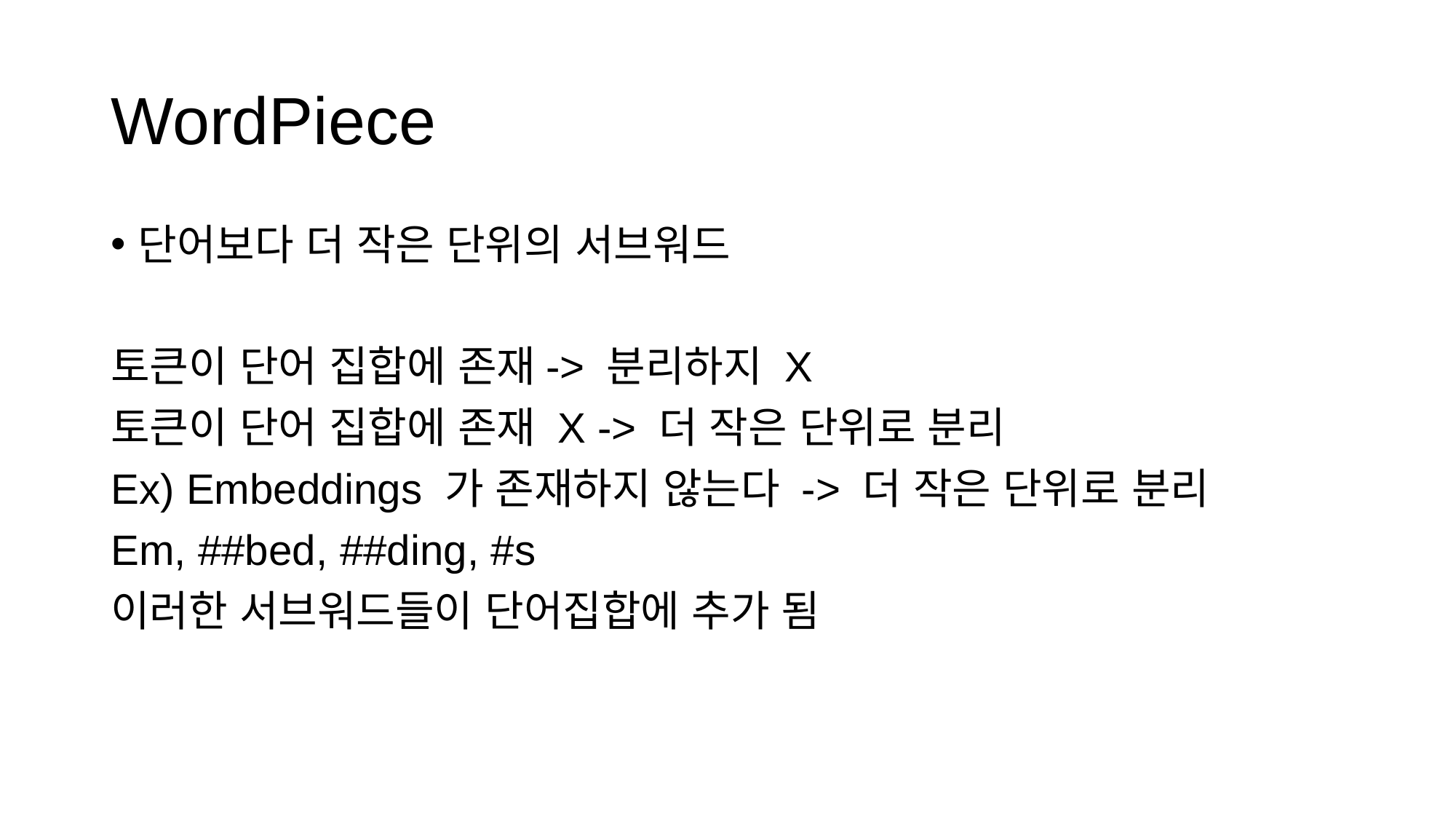

# WordPiece
단어보다 더 작은 단위의 서브워드

토큰이 단어 집합에 존재-> 분리하지 X
토큰이 단어 집합에 존재 X -> 더 작은 단위로 분리
Ex) Embeddings 가 존재하지 않는다 -> 더 작은 단위로 분리
Em, ##bed, ##ding, #s
이러한 서브워드들이 단어집합에 추가 됨